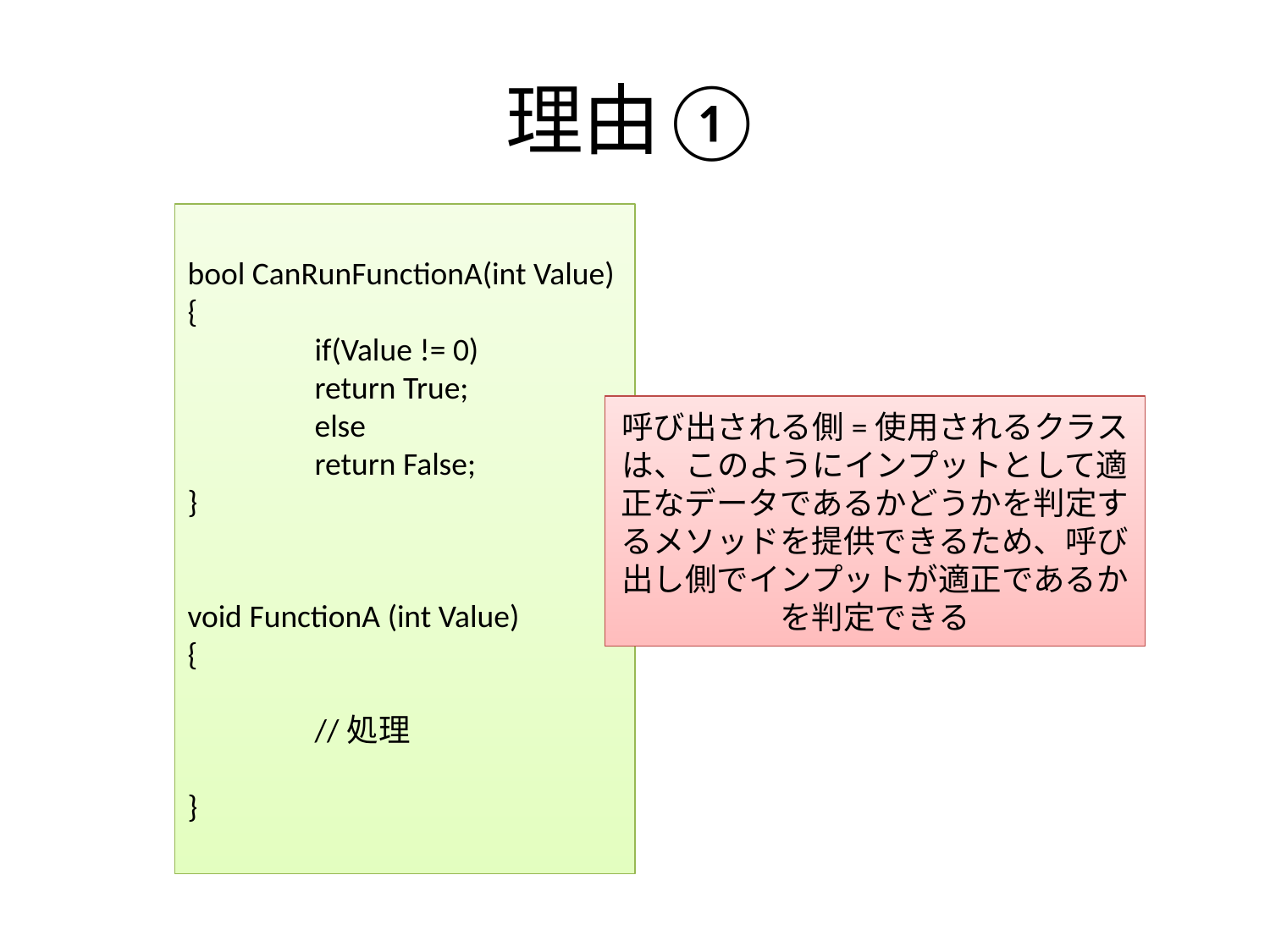

# 理由①
bool CanRunFunctionA(int Value)
{
	if(Value != 0)
	return True;
	else
	return False;
}

void FunctionA (int Value)
{

	//処理

}
呼び出される側=使用されるクラスは、このようにインプットとして適正なデータであるかどうかを判定するメソッドを提供できるため、呼び出し側でインプットが適正であるかを判定できる